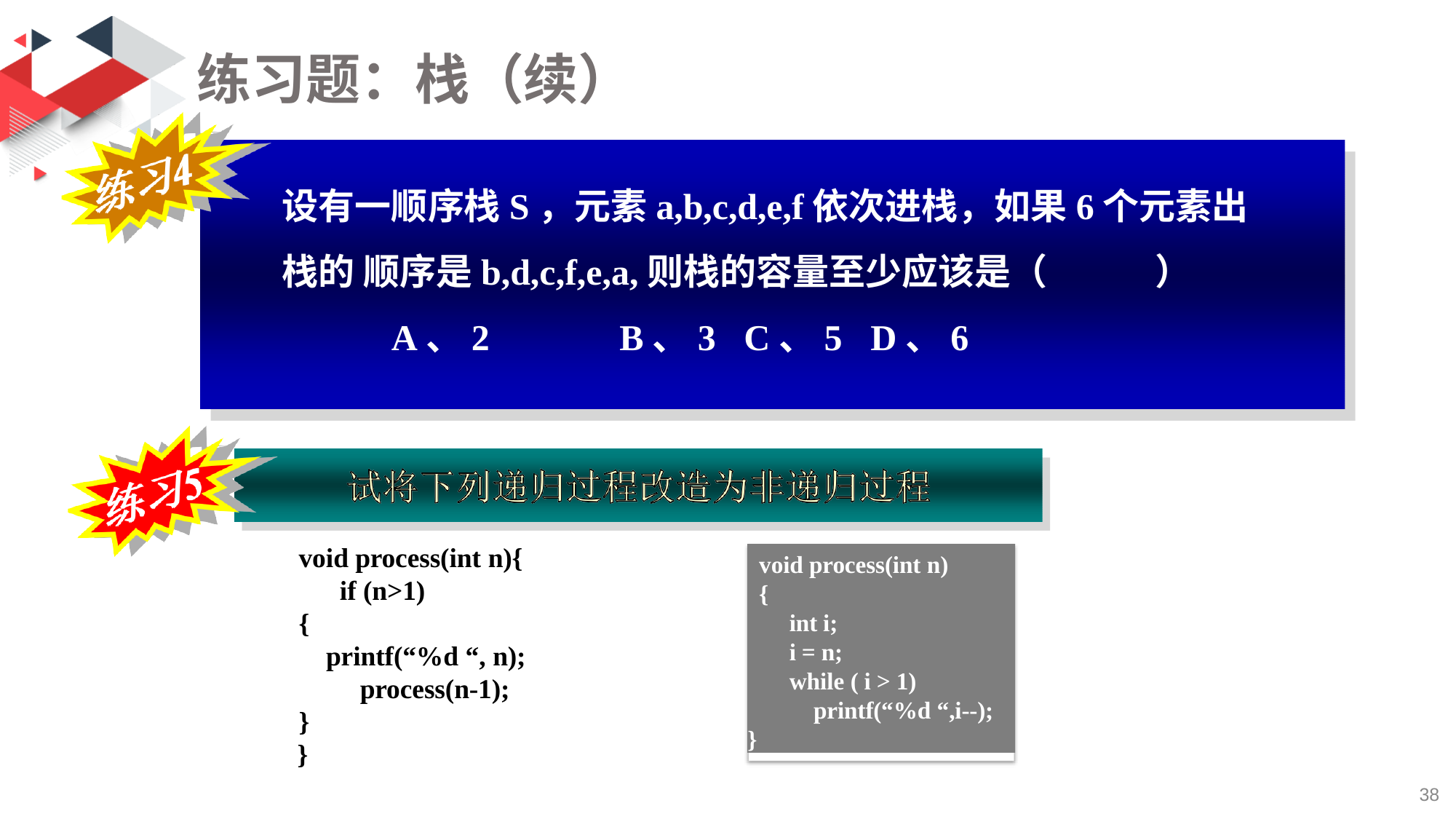

# 练习题：栈（续）

设有一顺序栈S，元素a,b,c,d,e,f依次进栈，如果6个元素出栈的 顺序是b,d,c,f,e,a,则栈的容量至少应该是（	）
A、2	B、3	C、5	D、6

void process(int n){  if (n>1)
{
printf(“%d “, n);  process(n-1);
}
}

void process(int n)
{
int i;
i = n;
while ( i > 1)  printf(“%d “,i--);
}
38